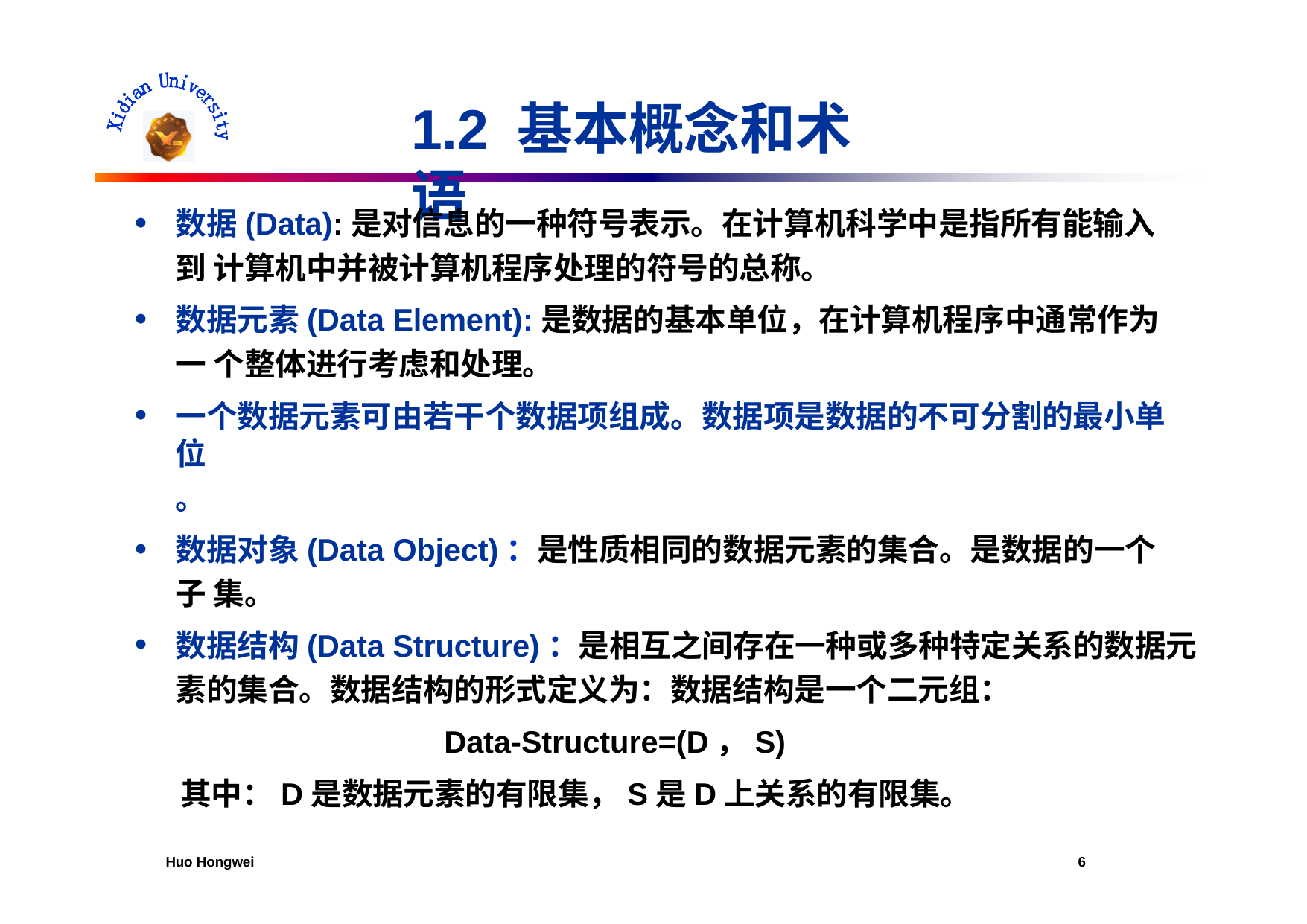

# 1.2 基本概念和术语
数据(Data):是对信息的一种符号表示。在计算机科学中是指所有能输入到 计算机中并被计算机程序处理的符号的总称。
数据元素(Data Element):是数据的基本单位，在计算机程序中通常作为一 个整体进行考虑和处理。
一个数据元素可由若干个数据项组成。数据项是数据的不可分割的最小单位
。
数据对象(Data Object)：是性质相同的数据元素的集合。是数据的一个子 集。
数据结构(Data Structure)：是相互之间存在一种或多种特定关系的数据元 素的集合。数据结构的形式定义为：数据结构是一个二元组：
Data-Structure=(D，S)
其中：D是数据元素的有限集，S是D上关系的有限集。
Huo Hongwei
6